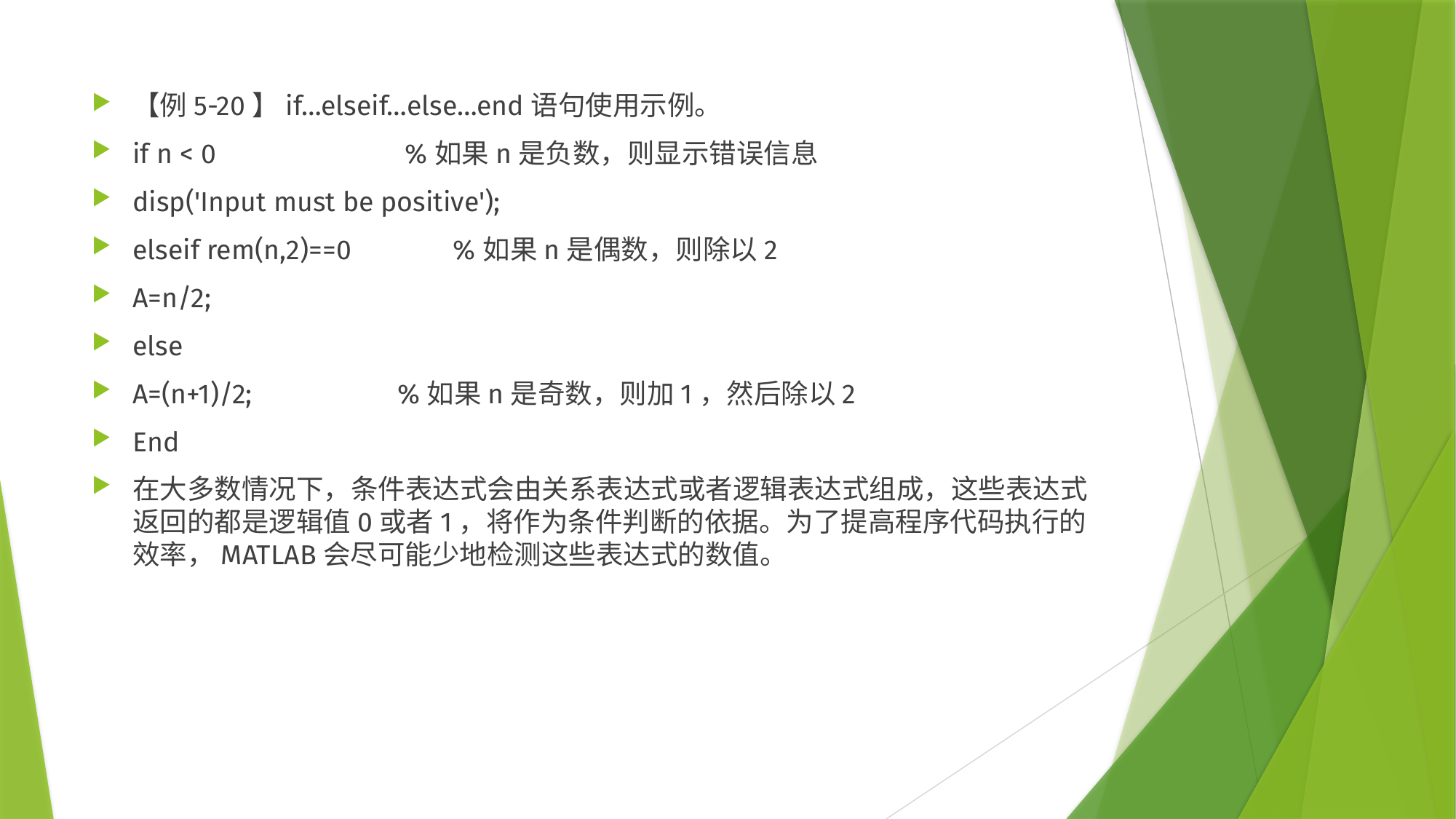

【例5-20】if…elseif…else…end语句使用示例。
if n < 0                          %如果n是负数，则显示错误信息
disp('Input must be positive');
elseif rem(n,2)==0              %如果n是偶数，则除以2
A=n/2;
else
A=(n+1)/2;                    %如果n是奇数，则加1，然后除以2
End
在大多数情况下，条件表达式会由关系表达式或者逻辑表达式组成，这些表达式返回的都是逻辑值0或者1，将作为条件判断的依据。为了提高程序代码执行的效率，MATLAB会尽可能少地检测这些表达式的数值。